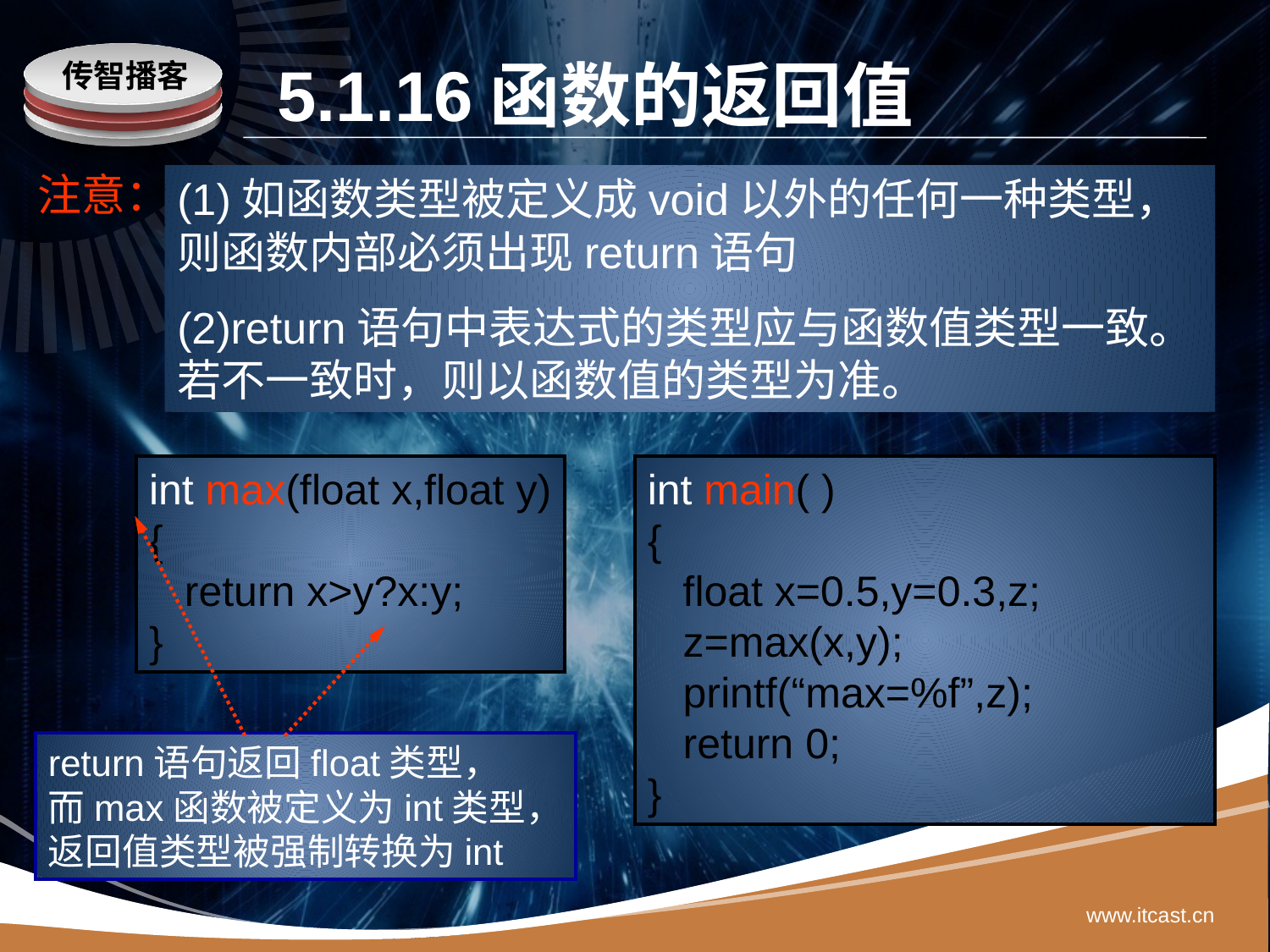

# 5.1.16函数的返回值
注意：
(1)如函数类型被定义成void以外的任何一种类型，则函数内部必须出现return语句
(2)return语句中表达式的类型应与函数值类型一致。若不一致时，则以函数值的类型为准。
int main( )
{
   float x=0.5,y=0.3,z;
   z=max(x,y);
   printf(“max=%f”,z);
   return 0;
}
int max(float x,float y)
{
   return x>y?x:y;
}

return语句返回float类型，
而max函数被定义为int类型，
返回值类型被强制转换为int
www.itcast.cn